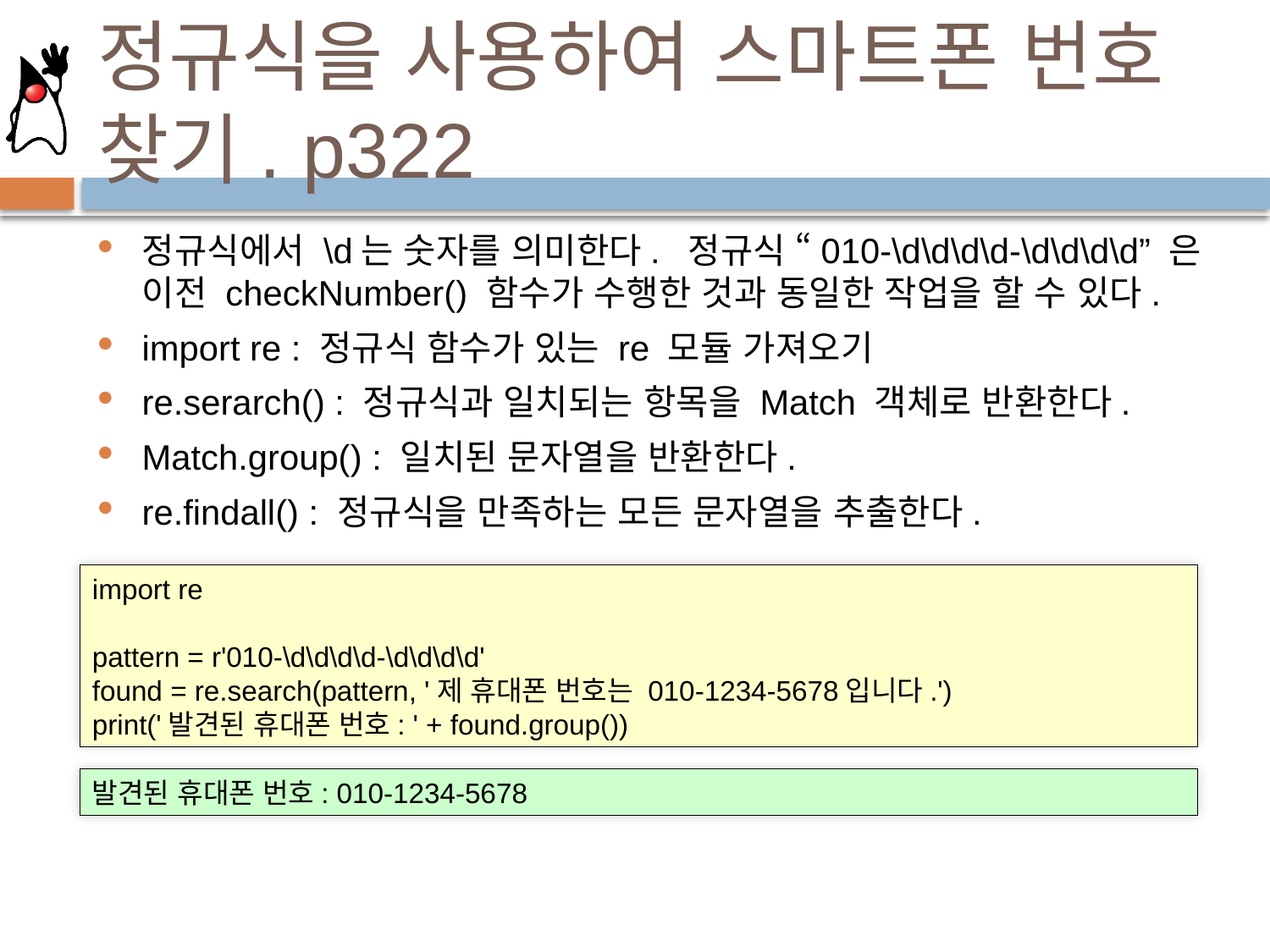

# 정규식을 사용하여 스마트폰 번호 찾기. p322
정규식에서 \d는 숫자를 의미한다.  정규식 “010-\d\d\d\d-\d\d\d\d” 은 이전 checkNumber() 함수가 수행한 것과 동일한 작업을 할 수 있다.
import re : 정규식 함수가 있는 re 모듈 가져오기
re.serarch() : 정규식과 일치되는 항목을 Match 객체로 반환한다.
Match.group() : 일치된 문자열을 반환한다.
re.findall() : 정규식을 만족하는 모든 문자열을 추출한다.
import re

pattern = r'010-\d\d\d\d-\d\d\d\d'
found = re.search(pattern, '제 휴대폰 번호는 010-1234-5678입니다.')
print('발견된 휴대폰 번호: ' + found.group())
발견된 휴대폰 번호: 010-1234-5678